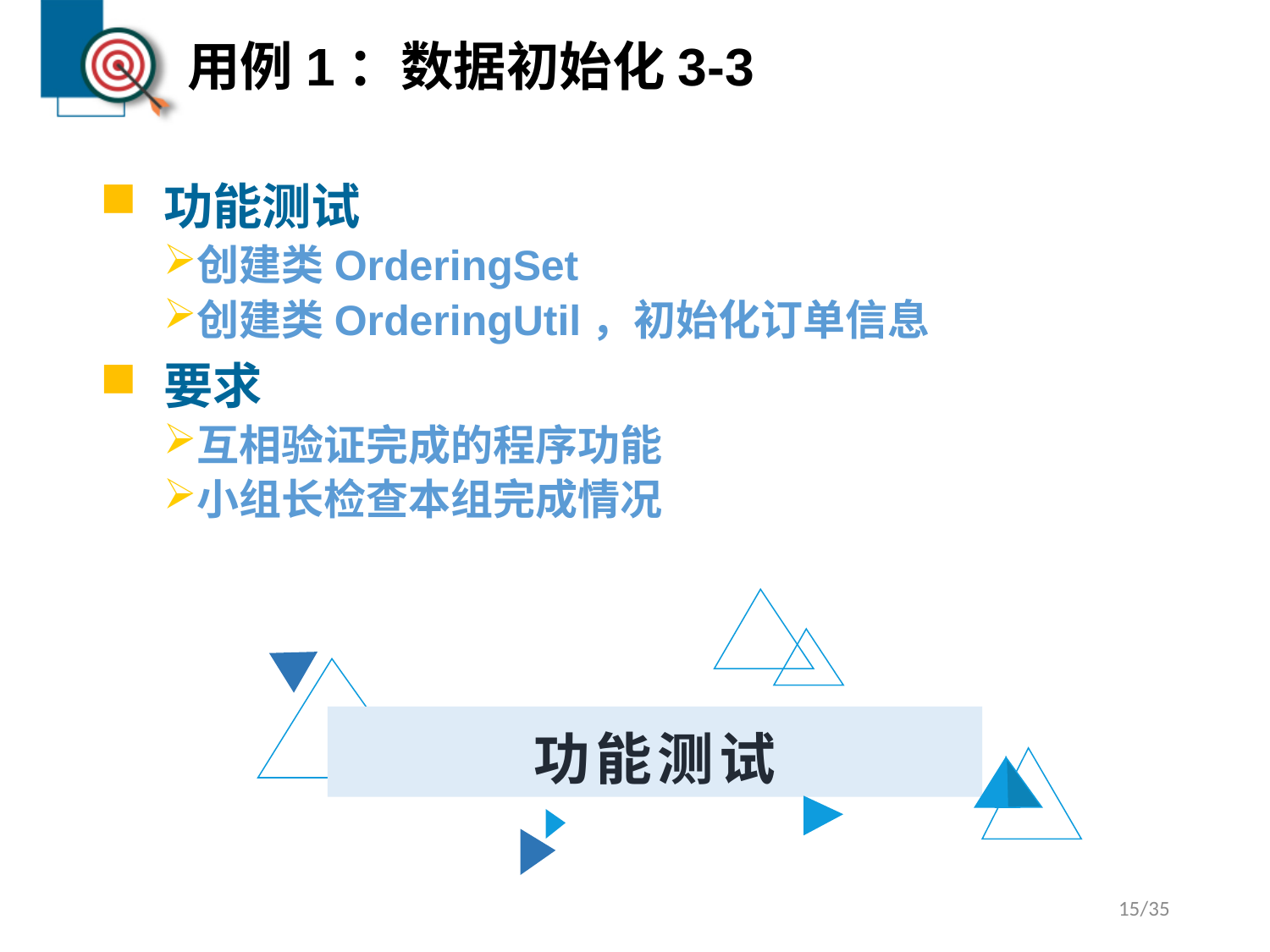

# 用例1：数据初始化3-3
功能测试
创建类OrderingSet
创建类OrderingUtil，初始化订单信息
要求
互相验证完成的程序功能
小组长检查本组完成情况

功能测试

15/35